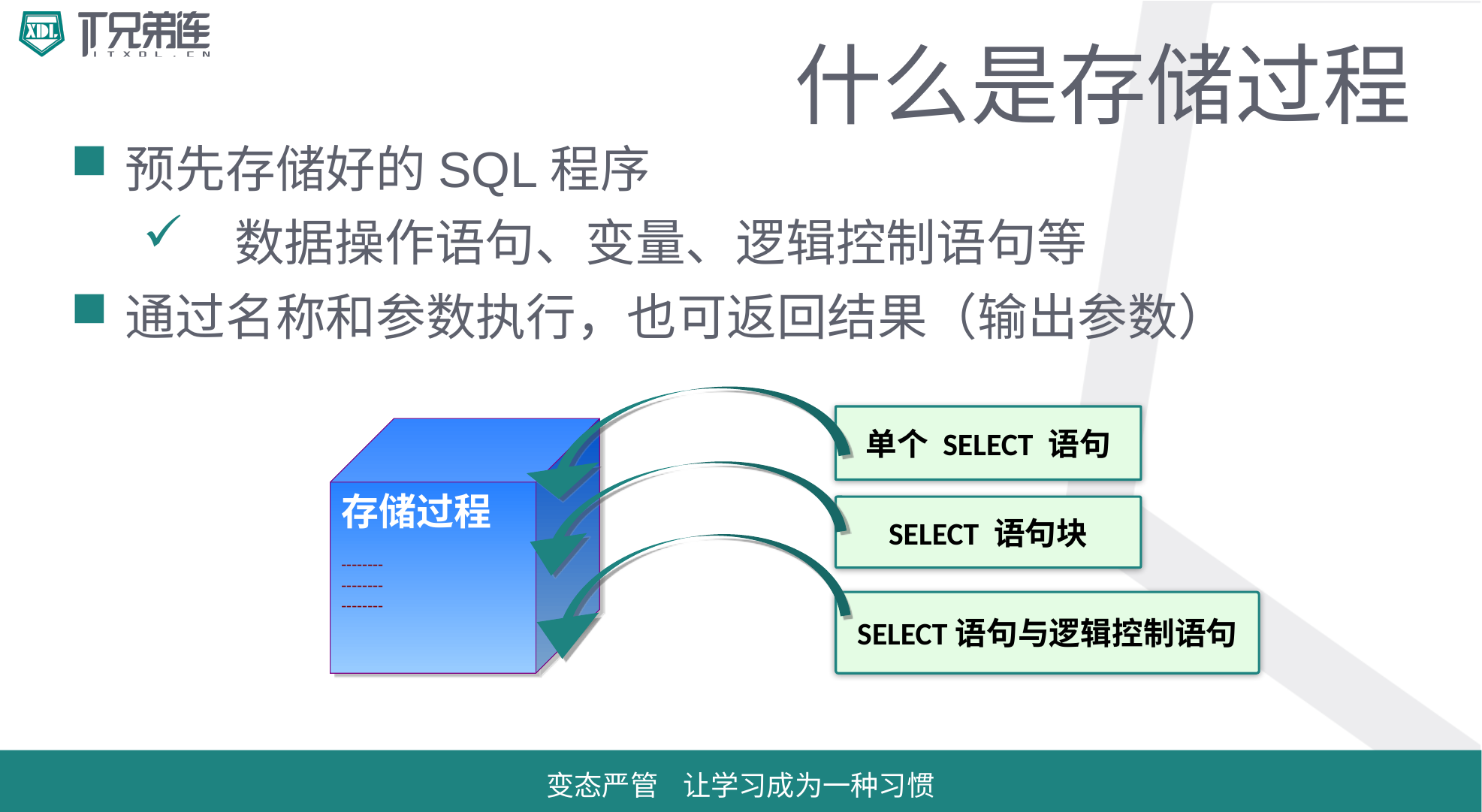

# 什么是存储过程
预先存储好的SQL程序
数据操作语句、变量、逻辑控制语句等
通过名称和参数执行，也可返回结果（输出参数）

单个 SELECT 语句
存储过程

--------
--------
--------

SELECT 语句块
SELECT语句与逻辑控制语句